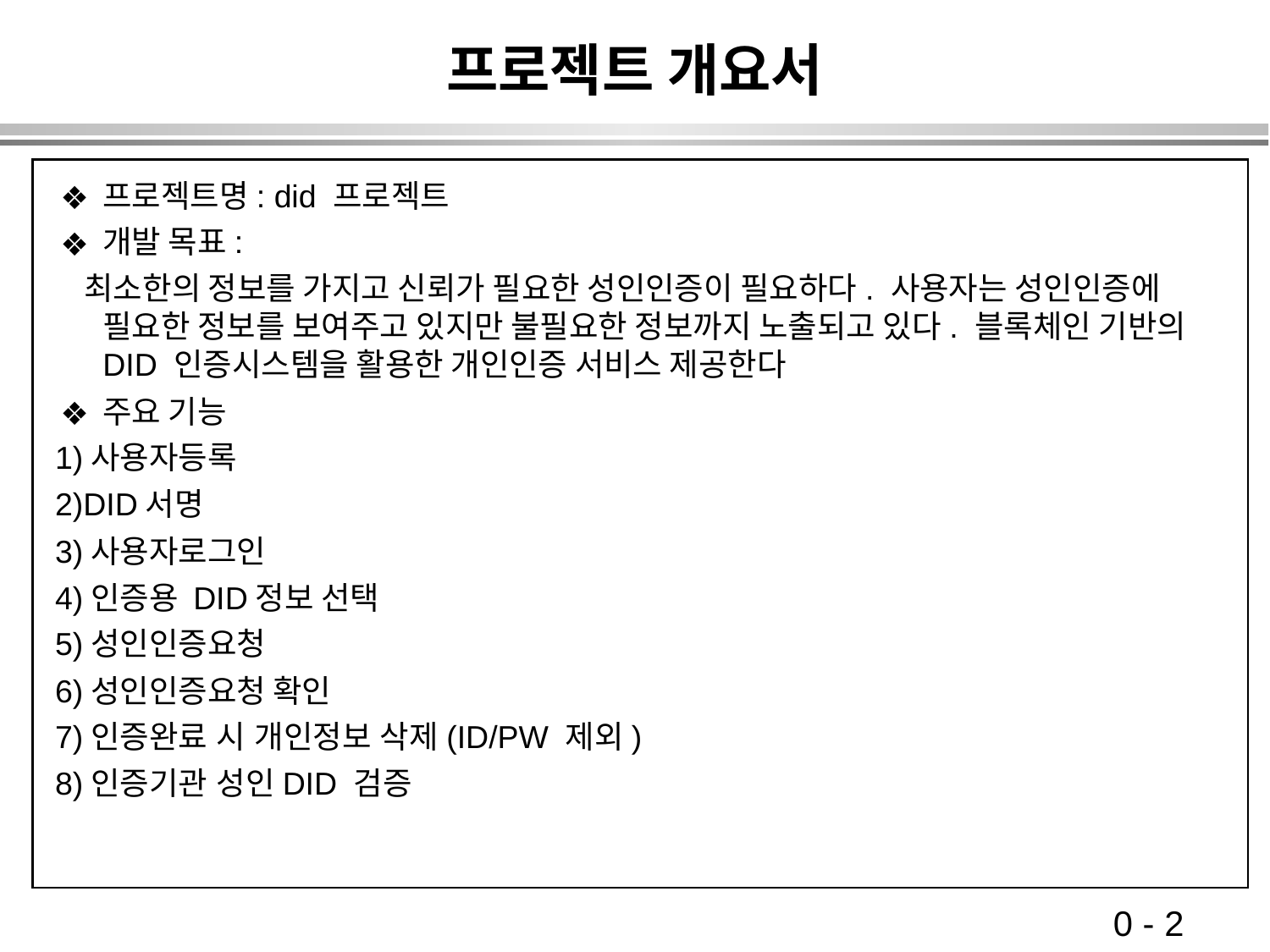

# 프로젝트 개요서
프로젝트명: did 프로젝트
개발 목표:
   최소한의 정보를 가지고 신뢰가 필요한 성인인증이 필요하다. 사용자는 성인인증에 필요한 정보를 보여주고 있지만 불필요한 정보까지 노출되고 있다. 블록체인 기반의 DID 인증시스템을 활용한 개인인증 서비스 제공한다
주요 기능
1)사용자등록
2)DID서명
3)사용자로그인
4)인증용 DID정보 선택
5)성인인증요청
6)성인인증요청 확인
7)인증완료 시 개인정보 삭제(ID/PW 제외)
8)인증기관 성인DID 검증